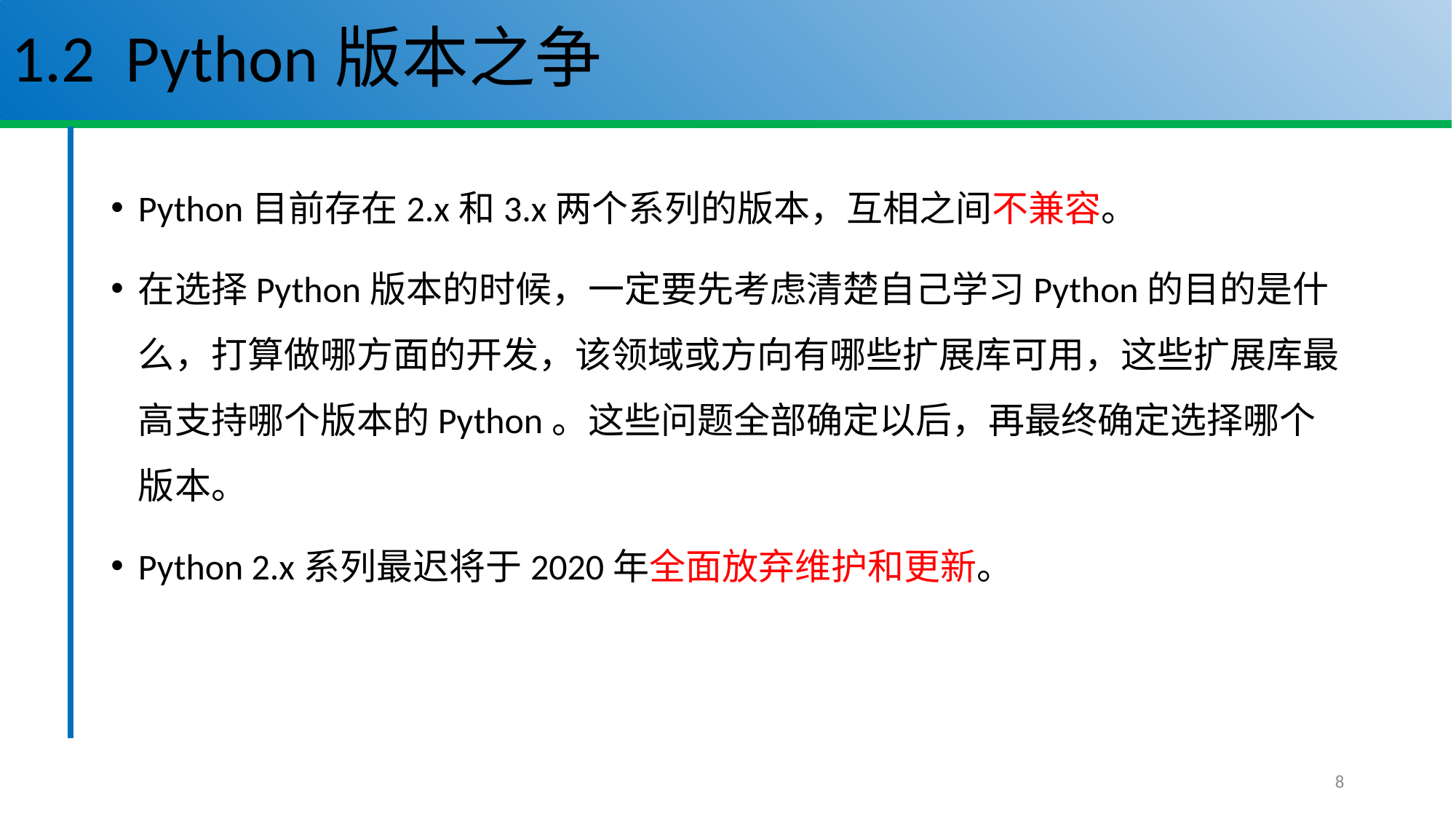

# 1.2  Python版本之争
Python目前存在2.x和3.x两个系列的版本，互相之间不兼容。
在选择Python版本的时候，一定要先考虑清楚自己学习Python的目的是什么，打算做哪方面的开发，该领域或方向有哪些扩展库可用，这些扩展库最高支持哪个版本的Python。这些问题全部确定以后，再最终确定选择哪个版本。
Python 2.x系列最迟将于2020年全面放弃维护和更新。
8